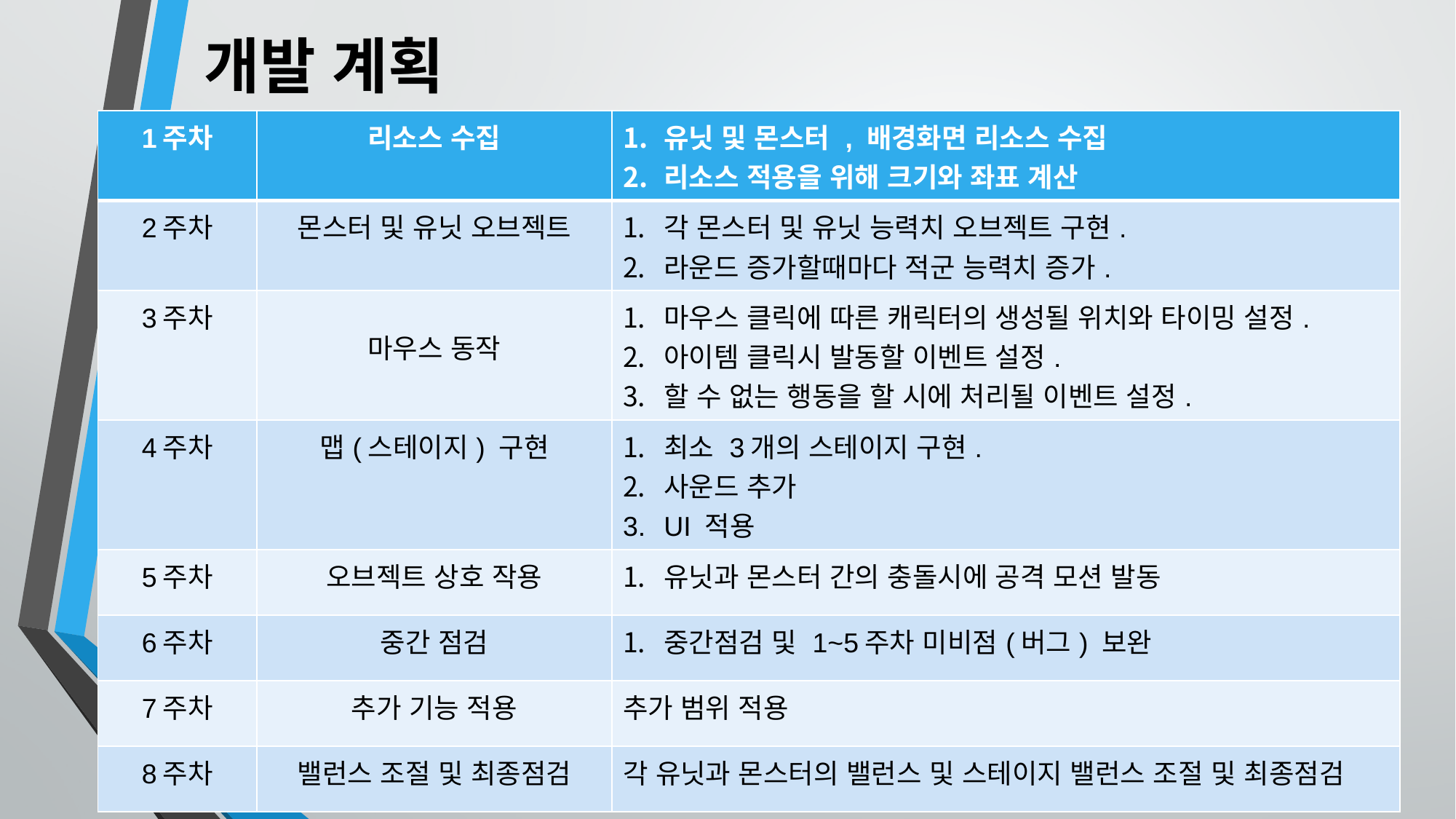

# 개발 계획
| 1주차 | 리소스 수집 | 유닛 및 몬스터 , 배경화면 리소스 수집 리소스 적용을 위해 크기와 좌표 계산 |
| --- | --- | --- |
| 2주차 | 몬스터 및 유닛 오브젝트 | 각 몬스터 및 유닛 능력치 오브젝트 구현. 라운드 증가할때마다 적군 능력치 증가. |
| 3주차 | 마우스 동작 | 마우스 클릭에 따른 캐릭터의 생성될 위치와 타이밍 설정. 아이템 클릭시 발동할 이벤트 설정. 할 수 없는 행동을 할 시에 처리될 이벤트 설정. |
| 4주차 | 맵(스테이지) 구현 | 최소 3개의 스테이지 구현. 사운드 추가 UI 적용 |
| 5주차 | 오브젝트 상호 작용 | 유닛과 몬스터 간의 충돌시에 공격 모션 발동 |
| 6주차 | 중간 점검 | 중간점검 및 1~5주차 미비점(버그) 보완 |
| 7주차 | 추가 기능 적용 | 추가 범위 적용 |
| 8주차 | 밸런스 조절 및 최종점검 | 각 유닛과 몬스터의 밸런스 및 스테이지 밸런스 조절 및 최종점검 |